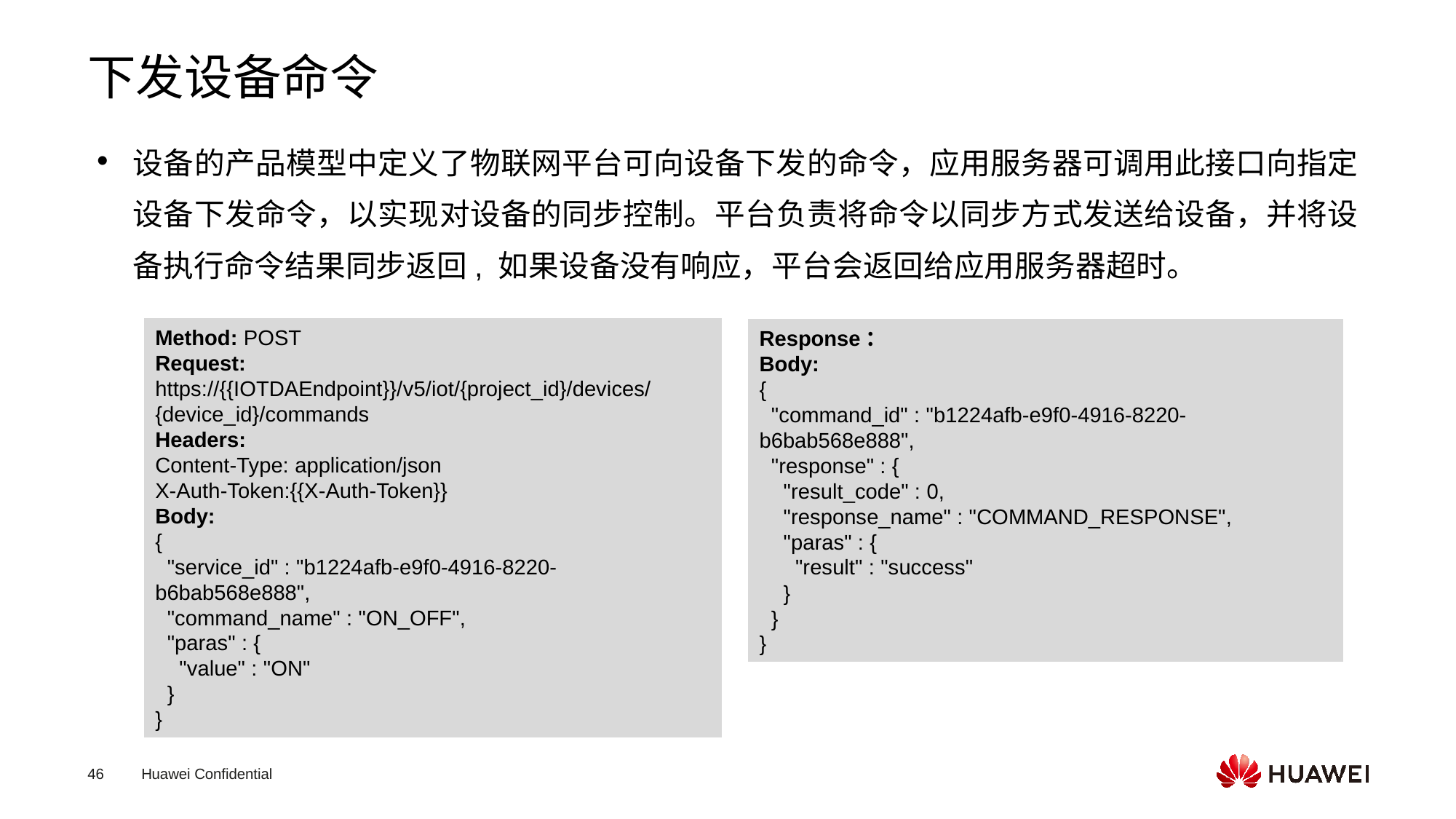

# 下发设备命令
设备的产品模型中定义了物联网平台可向设备下发的命令，应用服务器可调用此接口向指定设备下发命令，以实现对设备的同步控制。平台负责将命令以同步方式发送给设备，并将设备执行命令结果同步返回, 如果设备没有响应，平台会返回给应用服务器超时。

Method: POST
Request:
https://{{IOTDAEndpoint}}/v5/iot/{project_id}/devices/{device_id}/commands
Headers:
Content-Type: application/json
X-Auth-Token:{{X-Auth-Token}}
Body:
{
  "service_id" : "b1224afb-e9f0-4916-8220-b6bab568e888",
  "command_name" : "ON_OFF",
  "paras" : {
    "value" : "ON"
  }
}
Response：
Body:
{
  "command_id" : "b1224afb-e9f0-4916-8220-b6bab568e888",
  "response" : {
    "result_code" : 0,
    "response_name" : "COMMAND_RESPONSE",
    "paras" : {
      "result" : "success"
    }
  }
}